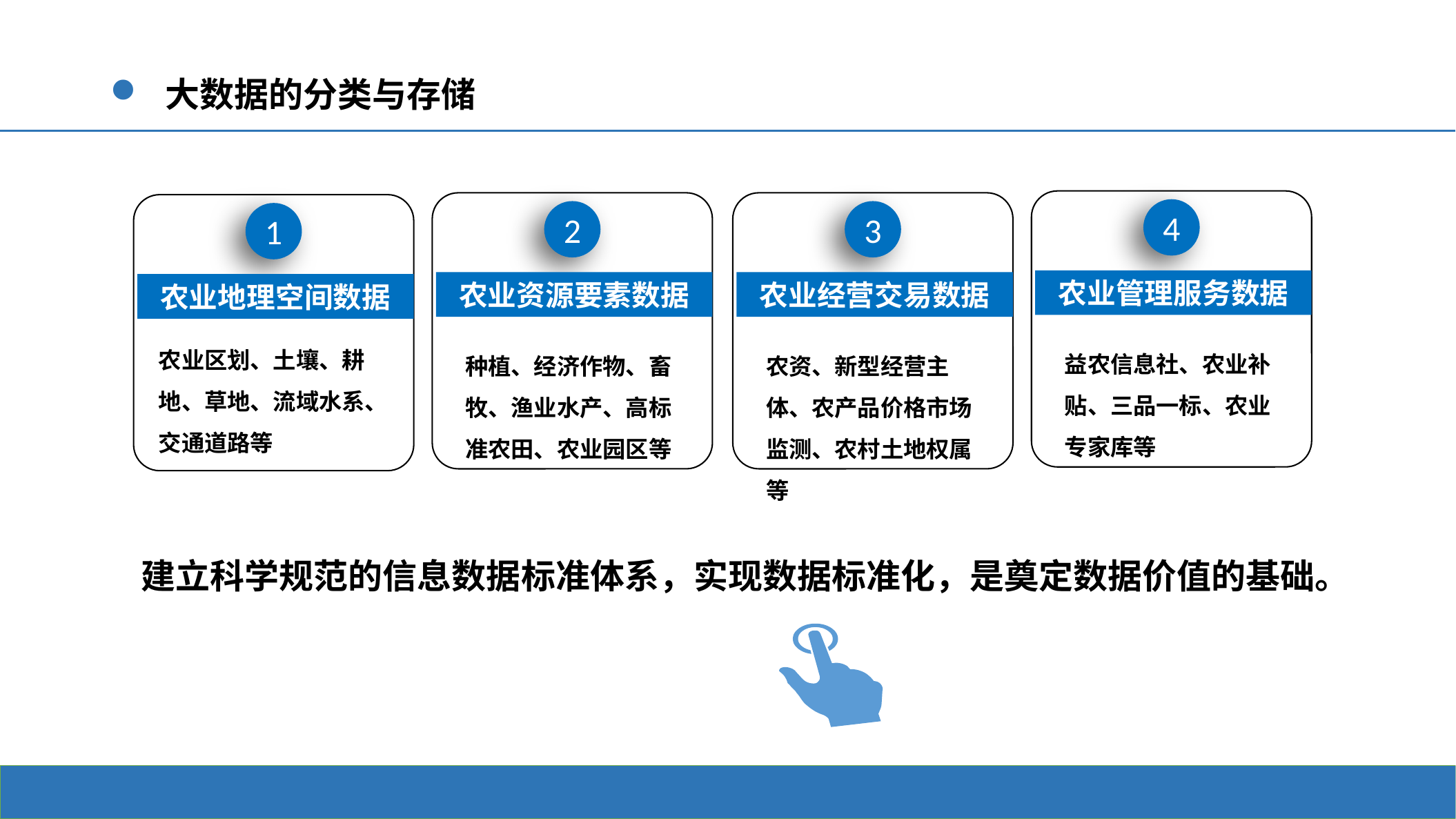

# 大数据的分类与存储

4
2
3
1
农业管理服务数据
农业资源要素数据
农业经营交易数据
农业地理空间数据
农业区划、土壤、耕地、草地、流域水系、交通道路等
益农信息社、农业补贴、三品一标、农业专家库等
种植、经济作物、畜牧、渔业水产、高标准农田、农业园区等
农资、新型经营主体、农产品价格市场监测、农村土地权属等
建立科学规范的信息数据标准体系，实现数据标准化，是奠定数据价值的基础。